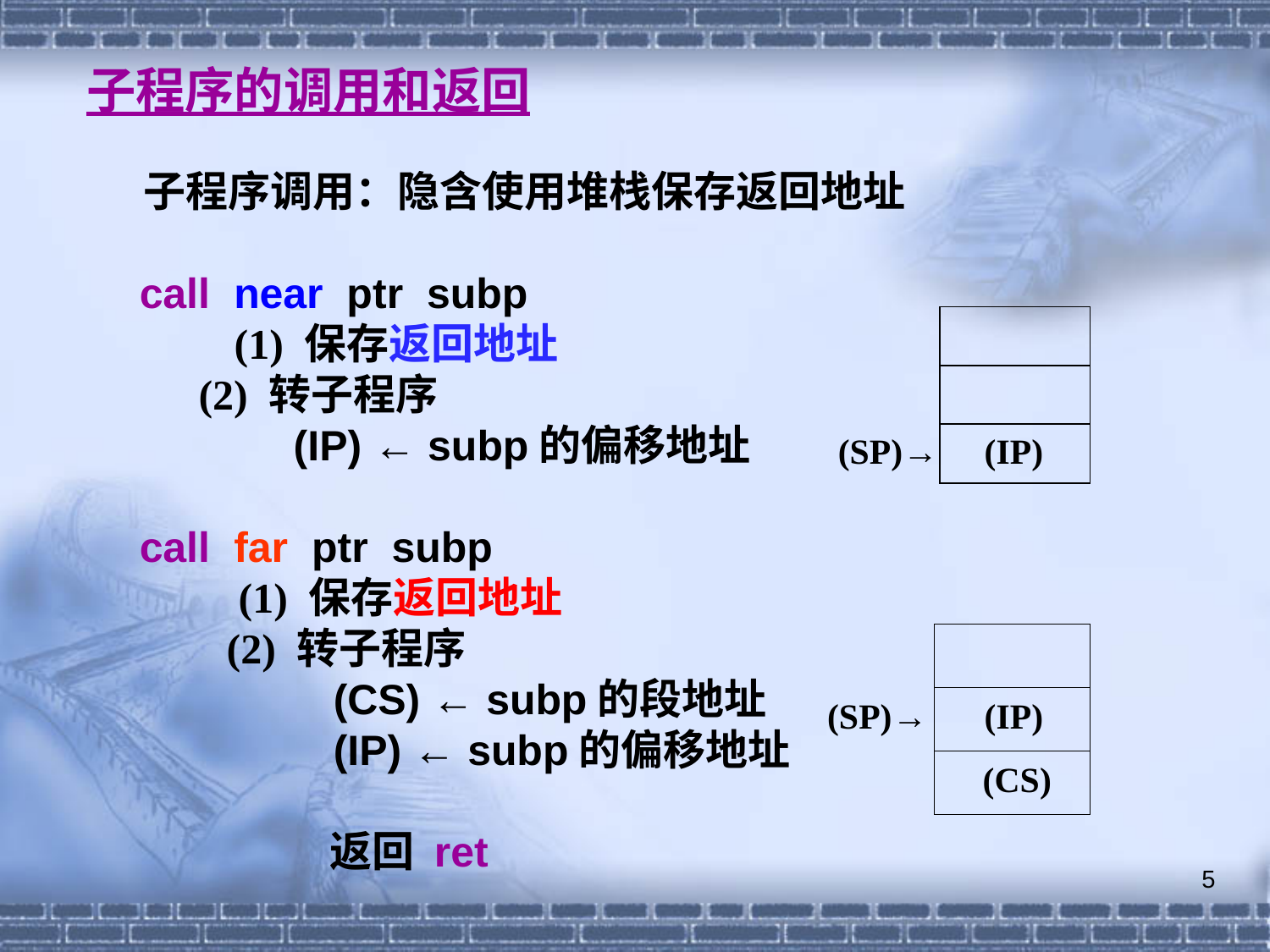

子程序的调用和返回
      子程序调用：隐含使用堆栈保存返回地址

call  near  ptr  subp
        (1) 保存返回地址
     (2) 转子程序
             (IP) ← subp的偏移地址

call  far  ptr  subp
   (1) 保存返回地址
  (2) 转子程序
           (CS) ← subp的段地址
           (IP) ← subp的偏移地址

	返回 ret

(SP)→
 (IP)

(SP)→

 (IP)

  (CS)
5